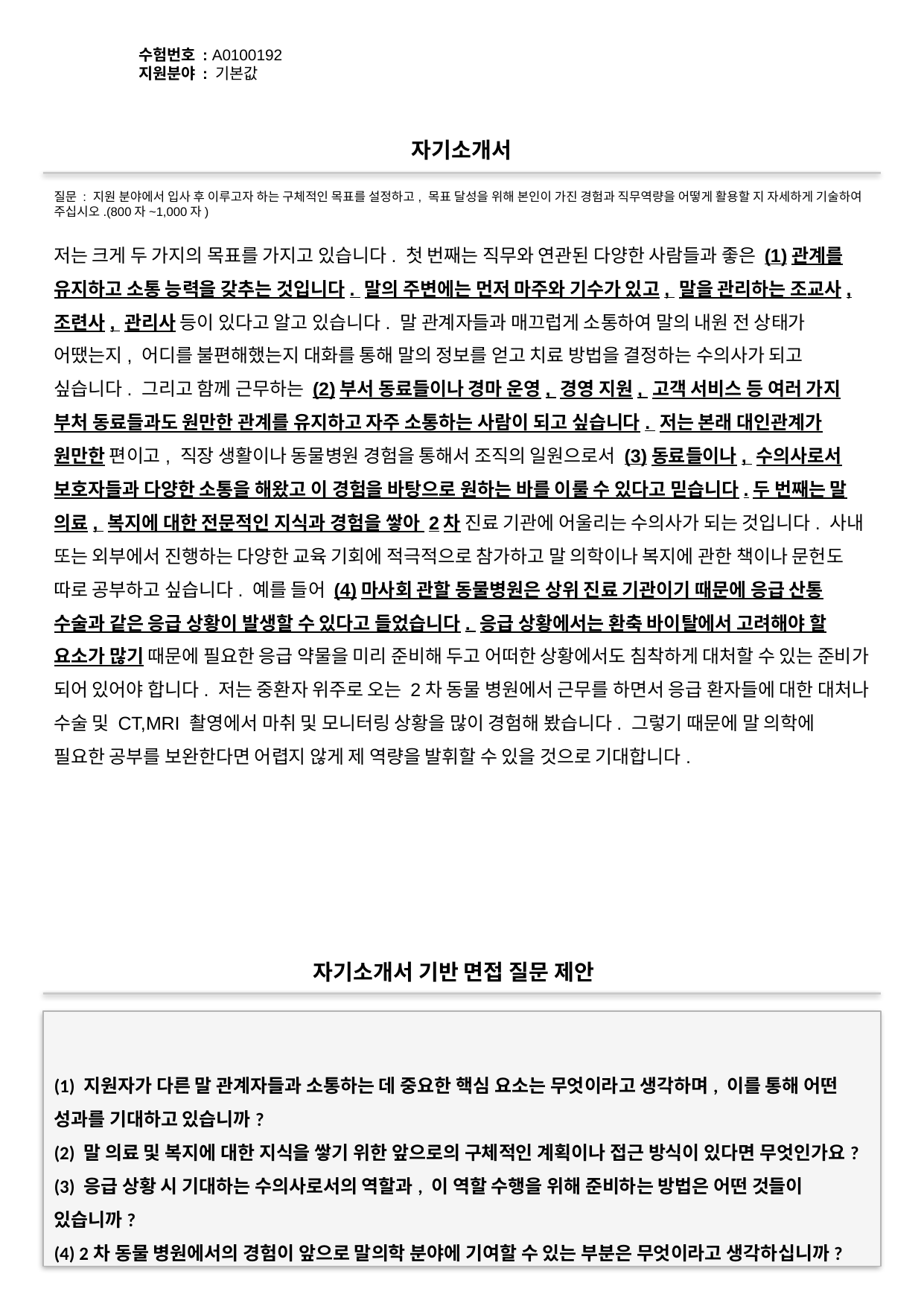

수험번호 : A0100192
지원분야 : 기본값
#

자기소개서

질문 : 지원 분야에서 입사 후 이루고자 하는 구체적인 목표를 설정하고, 목표 달성을 위해 본인이 가진 경험과 직무역량을 어떻게 활용할 지 자세하게 기술하여 주십시오.(800자~1,000자)

저는 크게 두 가지의 목표를 가지고 있습니다. 첫 번째는 직무와 연관된 다양한 사람들과 좋은 (1)관계를 유지하고 소통 능력을 갖추는 것입니다. 말의 주변에는 먼저 마주와 기수가 있고, 말을 관리하는 조교사, 조련사, 관리사 등이 있다고 알고 있습니다. 말 관계자들과 매끄럽게 소통하여 말의 내원 전 상태가 어땠는지, 어디를 불편해했는지 대화를 통해 말의 정보를 얻고 치료 방법을 결정하는 수의사가 되고 싶습니다. 그리고 함께 근무하는 (2)부서 동료들이나 경마 운영, 경영 지원, 고객 서비스 등 여러 가지 부처 동료들과도 원만한 관계를 유지하고 자주 소통하는 사람이 되고 싶습니다. 저는 본래 대인관계가 원만한 편이고, 직장 생활이나 동물병원 경험을 통해서 조직의 일원으로서 (3)동료들이나, 수의사로서 보호자들과 다양한 소통을 해왔고 이 경험을 바탕으로 원하는 바를 이룰 수 있다고 믿습니다.두 번째는 말 의료, 복지에 대한 전문적인 지식과 경험을 쌓아 2차 진료 기관에 어울리는 수의사가 되는 것입니다. 사내 또는 외부에서 진행하는 다양한 교육 기회에 적극적으로 참가하고 말 의학이나 복지에 관한 책이나 문헌도 따로 공부하고 싶습니다. 예를 들어 (4)마사회 관할 동물병원은 상위 진료 기관이기 때문에 응급 산통 수술과 같은 응급 상황이 발생할 수 있다고 들었습니다. 응급 상황에서는 환축 바이탈에서 고려해야 할 요소가 많기 때문에 필요한 응급 약물을 미리 준비해 두고 어떠한 상황에서도 침착하게 대처할 수 있는 준비가 되어 있어야 합니다. 저는 중환자 위주로 오는 2차 동물 병원에서 근무를 하면서 응급 환자들에 대한 대처나 수술 및 CT,MRI 촬영에서 마취 및 모니터링 상황을 많이 경험해 봤습니다. 그렇기 때문에 말 의학에 필요한 공부를 보완한다면 어렵지 않게 제 역량을 발휘할 수 있을 것으로 기대합니다.

자기소개서 기반 면접 질문 제안

(1) 지원자가 다른 말 관계자들과 소통하는 데 중요한 핵심 요소는 무엇이라고 생각하며, 이를 통해 어떤 성과를 기대하고 있습니까?
(2) 말 의료 및 복지에 대한 지식을 쌓기 위한 앞으로의 구체적인 계획이나 접근 방식이 있다면 무엇인가요?
(3) 응급 상황 시 기대하는 수의사로서의 역할과, 이 역할 수행을 위해 준비하는 방법은 어떤 것들이 있습니까?
(4) 2차 동물 병원에서의 경험이 앞으로 말의학 분야에 기여할 수 있는 부분은 무엇이라고 생각하십니까?